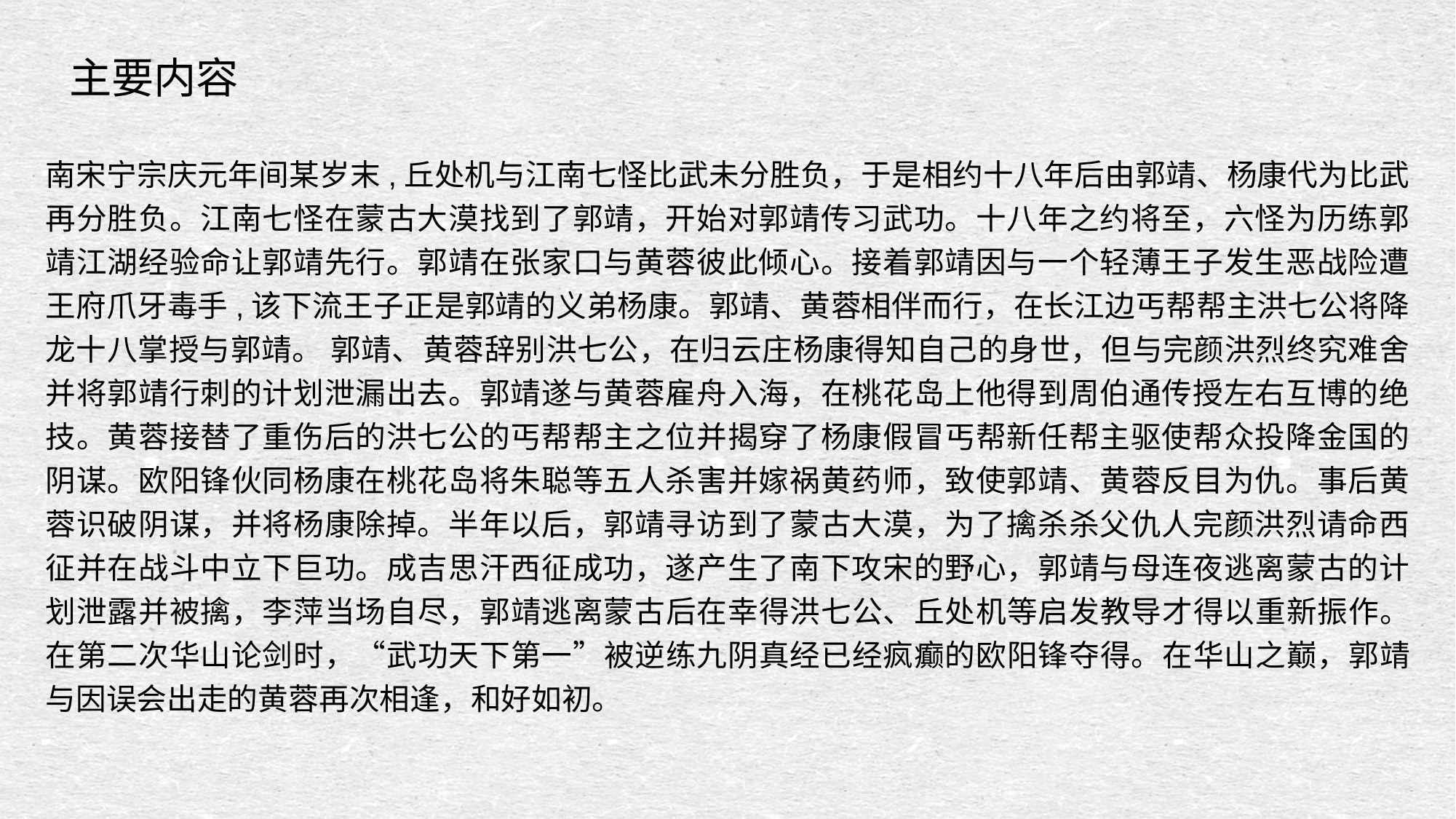

主要内容
南宋宁宗庆元年间某岁末,丘处机与江南七怪比武未分胜负，于是相约十八年后由郭靖、杨康代为比武再分胜负。江南七怪在蒙古大漠找到了郭靖，开始对郭靖传习武功。十八年之约将至，六怪为历练郭靖江湖经验命让郭靖先行。郭靖在张家口与黄蓉彼此倾心。接着郭靖因与一个轻薄王子发生恶战险遭王府爪牙毒手,该下流王子正是郭靖的义弟杨康。郭靖、黄蓉相伴而行，在长江边丐帮帮主洪七公将降龙十八掌授与郭靖。 郭靖、黄蓉辞别洪七公，在归云庄杨康得知自己的身世，但与完颜洪烈终究难舍并将郭靖行刺的计划泄漏出去。郭靖遂与黄蓉雇舟入海，在桃花岛上他得到周伯通传授左右互博的绝技。黄蓉接替了重伤后的洪七公的丐帮帮主之位并揭穿了杨康假冒丐帮新任帮主驱使帮众投降金国的阴谋。欧阳锋伙同杨康在桃花岛将朱聪等五人杀害并嫁祸黄药师，致使郭靖、黄蓉反目为仇。事后黄蓉识破阴谋，并将杨康除掉。半年以后，郭靖寻访到了蒙古大漠，为了擒杀杀父仇人完颜洪烈请命西征并在战斗中立下巨功。成吉思汗西征成功，遂产生了南下攻宋的野心，郭靖与母连夜逃离蒙古的计划泄露并被擒，李萍当场自尽，郭靖逃离蒙古后在幸得洪七公、丘处机等启发教导才得以重新振作。在第二次华山论剑时，“武功天下第一”被逆练九阴真经已经疯癫的欧阳锋夺得。在华山之巅，郭靖与因误会出走的黄蓉再次相逢，和好如初。